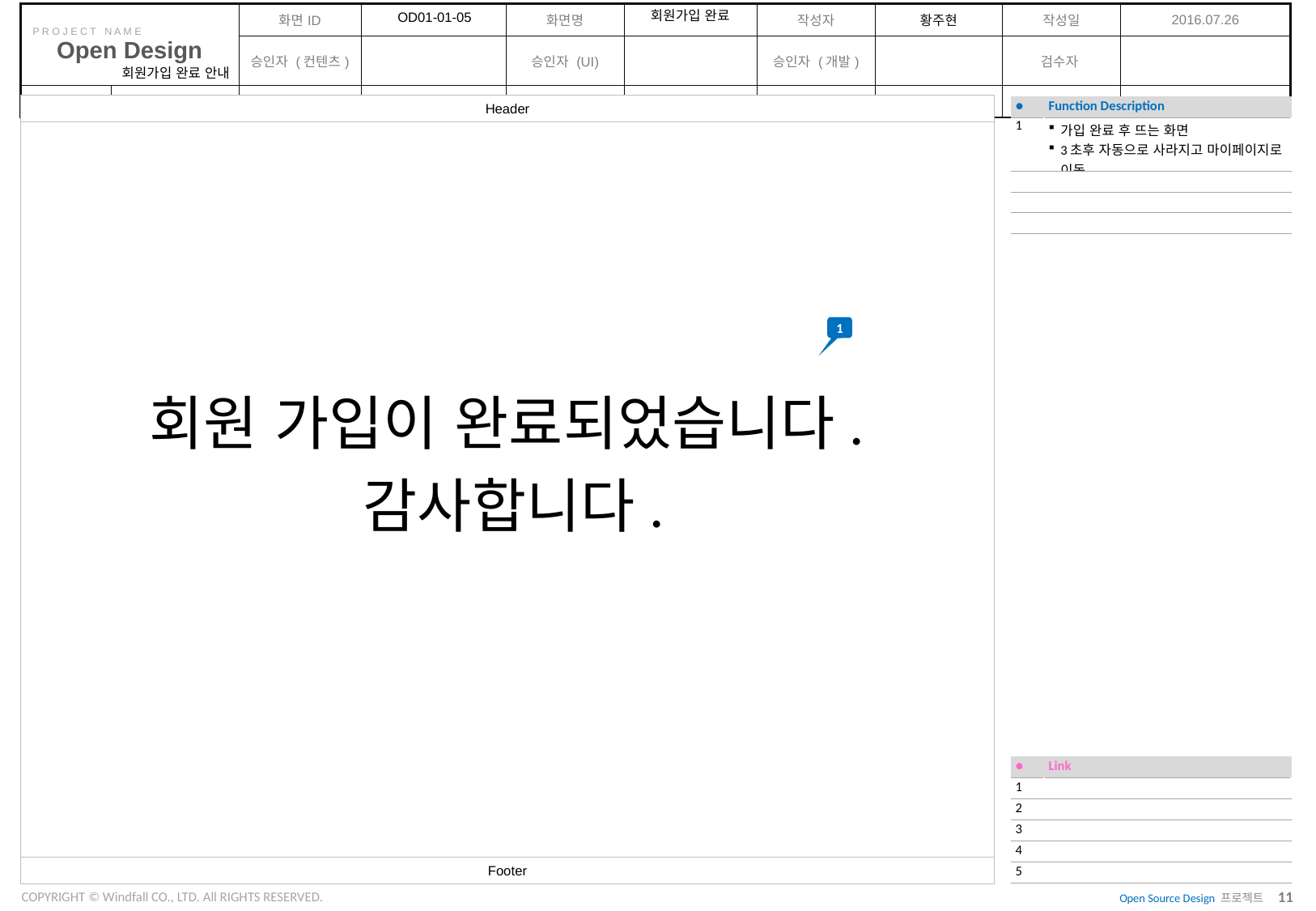

회원가입 완료
# OD01-01-05
회원가입 완료 안내

| ● | Function Description |
| --- | --- |
| 1 | 가입 완료 후 뜨는 화면 3초후 자동으로 사라지고 마이페이지로 이동 |
|  |  |
|  |  |
|  |  |
1
회원 가입이 완료되었습니다.
감사합니다.
| ● | Link |
| --- | --- |
| 1 |  |
| 2 |  |
| 3 |  |
| 4 |  |
| 5 |  |
Open Source Design 프로젝트   11